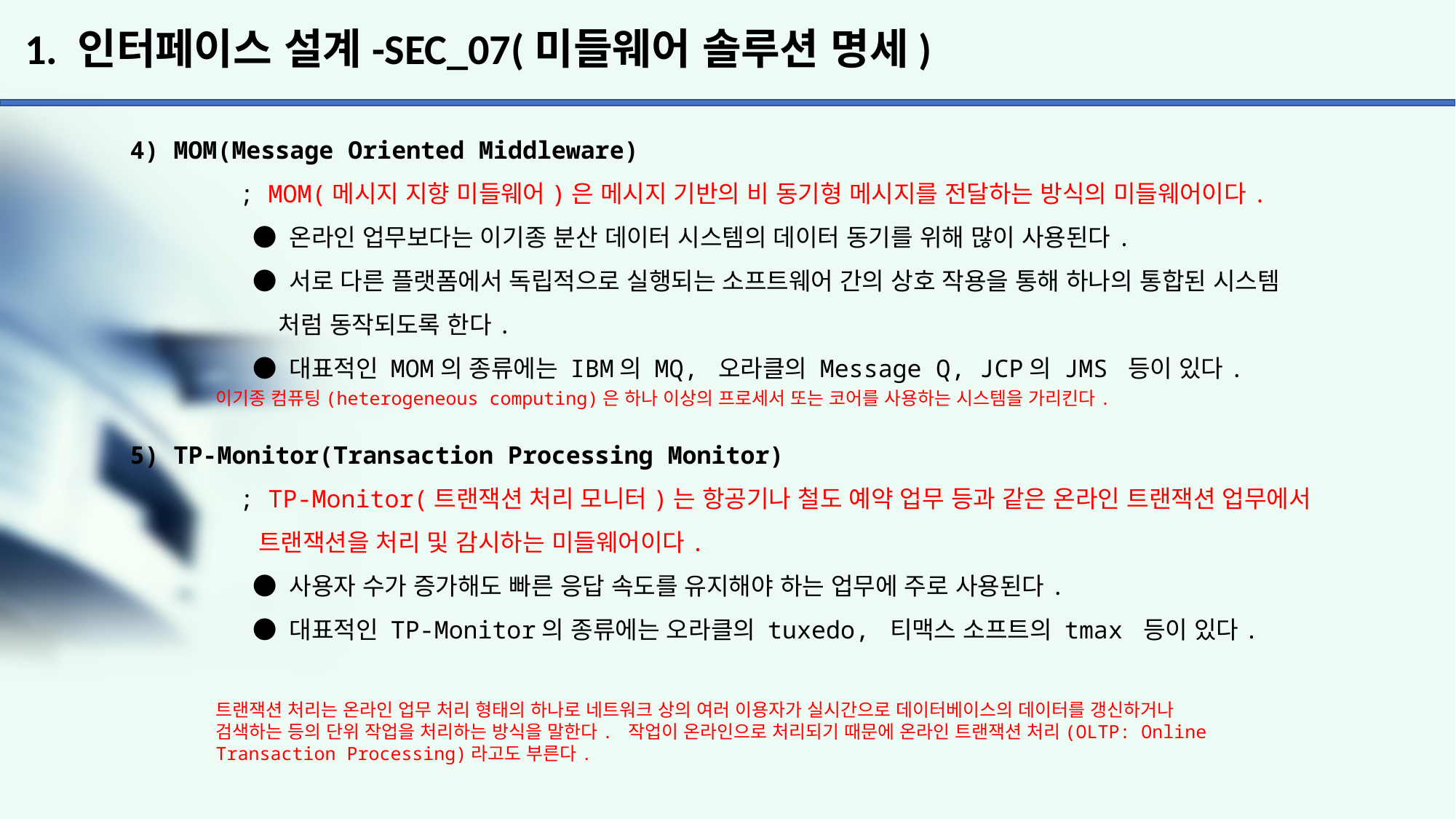

# 1. 인터페이스 설계-SEC_07(미들웨어 솔루션 명세)
4) MOM(Message Oriented Middleware)
	; MOM(메시지 지향 미들웨어)은 메시지 기반의 비 동기형 메시지를 전달하는 방식의 미들웨어이다.
	  ● 온라인 업무보다는 이기종 분산 데이터 시스템의 데이터 동기를 위해 많이 사용된다.
	  ● 서로 다른 플랫폼에서 독립적으로 실행되는 소프트웨어 간의 상호 작용을 통해 하나의 통합된 시스템
	     처럼 동작되도록 한다.
	  ● 대표적인 MOM의 종류에는 IBM의 MQ, 오라클의 Message Q, JCP의 JMS 등이 있다.

5) TP-Monitor(Transaction Processing Monitor)
	; TP-Monitor(트랜잭션 처리 모니터)는 항공기나 철도 예약 업무 등과 같은 온라인 트랜잭션 업무에서
	  트랜잭션을 처리 및 감시하는 미들웨어이다.
	  ● 사용자 수가 증가해도 빠른 응답 속도를 유지해야 하는 업무에 주로 사용된다.
	  ● 대표적인 TP-Monitor의 종류에는 오라클의 tuxedo, 티맥스 소프트의 tmax 등이 있다.
이기종 컴퓨팅(heterogeneous computing)은 하나 이상의 프로세서 또는 코어를 사용하는 시스템을 가리킨다.
트랜잭션 처리는 온라인 업무 처리 형태의 하나로 네트워크 상의 여러 이용자가 실시간으로 데이터베이스의 데이터를 갱신하거나
검색하는 등의 단위 작업을 처리하는 방식을 말한다. 작업이 온라인으로 처리되기 때문에 온라인 트랜잭션 처리(OLTP: Online
Transaction Processing)라고도 부른다.